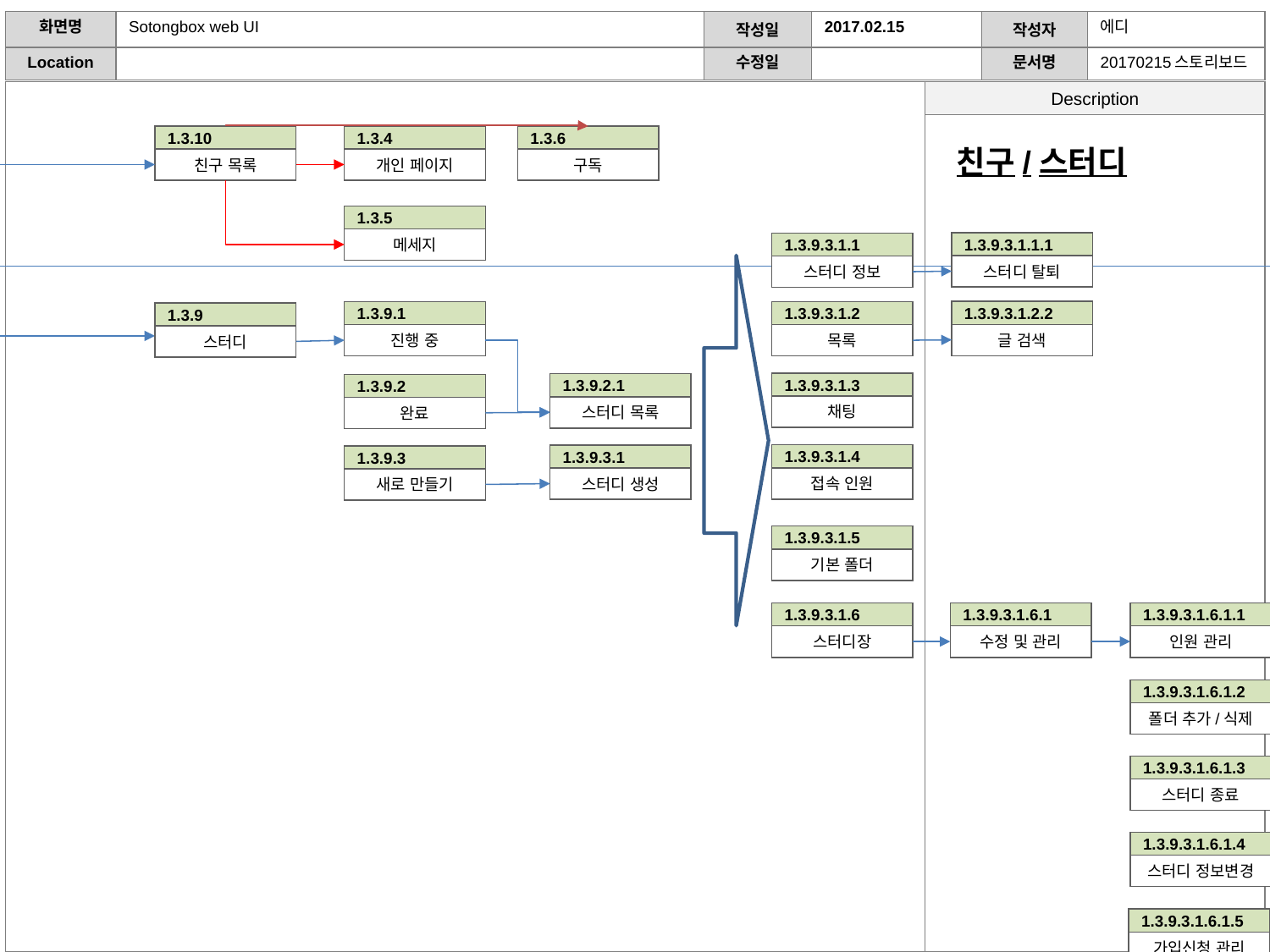

1.3.6
구독
1.3.10
친구 목록
1.3.4
개인 페이지
친구/스터디
1.3.5
메세지
1.3.9.3.1.1.1
스터디 탈퇴
1.3.9.3.1.1
스터디 정보

1.3.9.3.1.2.2
글 검색
1.3.9.1
진행 중
1.3.9.3.1.2
목록
1.3.9
스터디
1.3.9.3.1.3
채팅
1.3.9.2.1
스터디 목록
1.3.9.2
완료
1.3.9.3.1.4
접속 인원
1.3.9.3.1
스터디 생성
1.3.9.3
새로 만들기
1.3.9.3.1.5
기본 폴더
1.3.9.3.1.6
스터디장
1.3.9.3.1.6.1
수정 및 관리
1.3.9.3.1.6.1.1
인원 관리
1.3.9.3.1.6.1.2
폴더 추가/식제
1.3.9.3.1.6.1.3
스터디 종료
1.3.9.3.1.6.1.4
스터디 정보변경
1.3.9.3.1.6.1.5
가입신청 관리